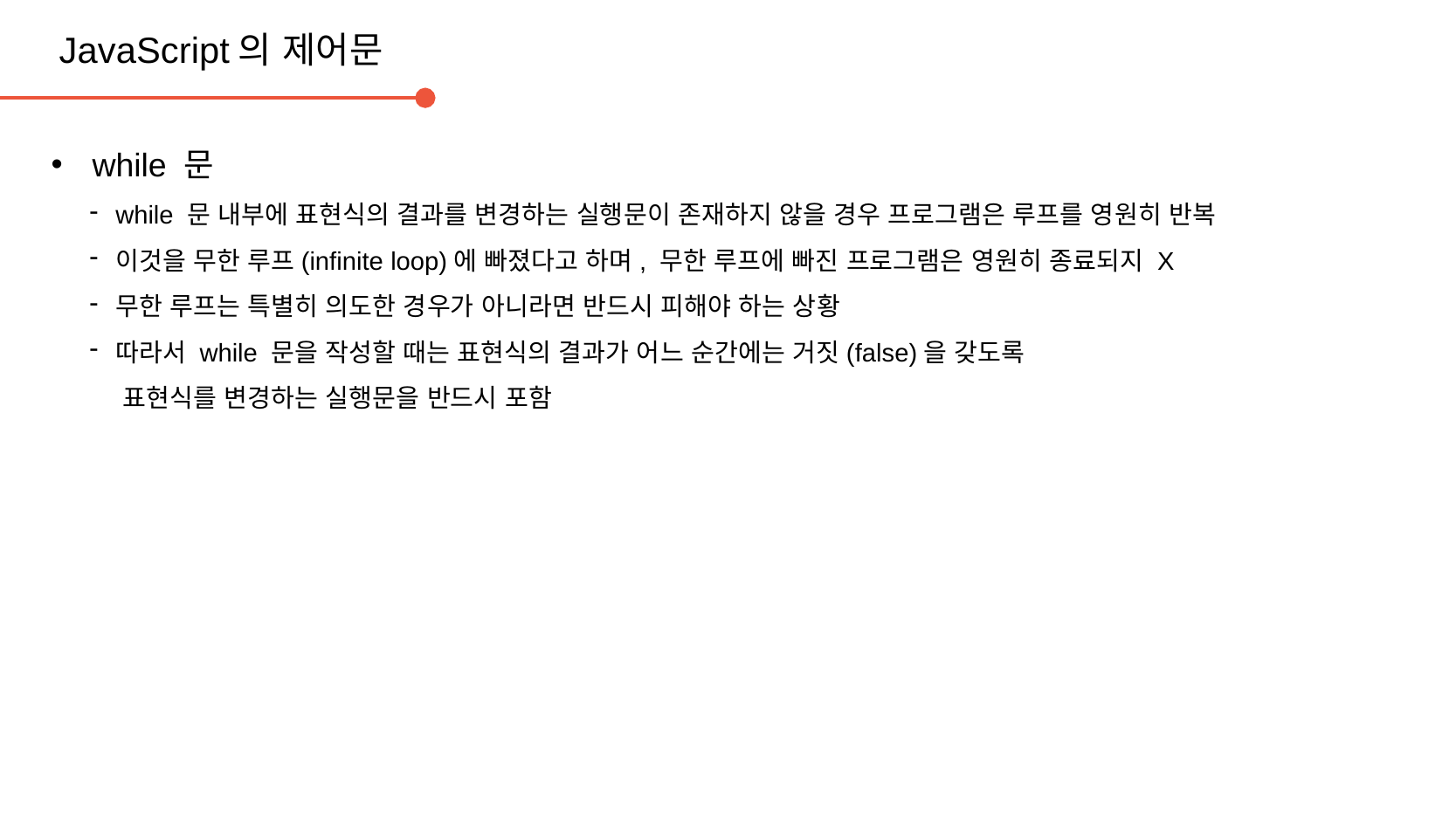

JavaScript의 제어문
while 문
while 문 내부에 표현식의 결과를 변경하는 실행문이 존재하지 않을 경우 프로그램은 루프를 영원히 반복
이것을 무한 루프(infinite loop)에 빠졌다고 하며, 무한 루프에 빠진 프로그램은 영원히 종료되지 X
무한 루프는 특별히 의도한 경우가 아니라면 반드시 피해야 하는 상황
따라서 while 문을 작성할 때는 표현식의 결과가 어느 순간에는 거짓(false)을 갖도록
 표현식를 변경하는 실행문을 반드시 포함